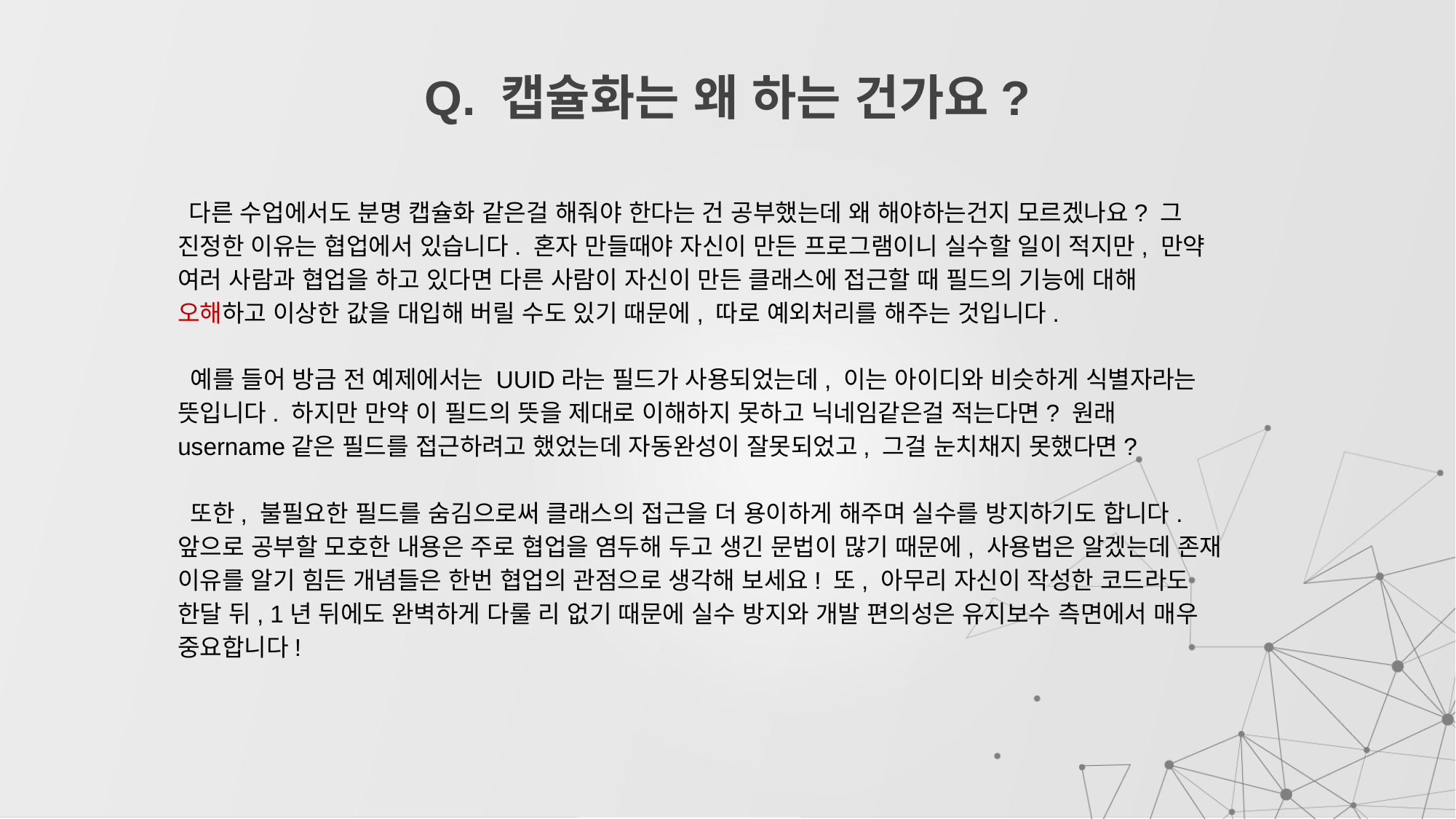

# Q. 캡슐화는 왜 하는 건가요?
 다른 수업에서도 분명 캡슐화 같은걸 해줘야 한다는 건 공부했는데 왜 해야하는건지 모르겠나요? 그 진정한 이유는 협업에서 있습니다. 혼자 만들때야 자신이 만든 프로그램이니 실수할 일이 적지만, 만약 여러 사람과 협업을 하고 있다면 다른 사람이 자신이 만든 클래스에 접근할 때 필드의 기능에 대해 오해하고 이상한 값을 대입해 버릴 수도 있기 때문에, 따로 예외처리를 해주는 것입니다.

 예를 들어 방금 전 예제에서는 UUID라는 필드가 사용되었는데, 이는 아이디와 비슷하게 식별자라는 뜻입니다. 하지만 만약 이 필드의 뜻을 제대로 이해하지 못하고 닉네임같은걸 적는다면? 원래 username같은 필드를 접근하려고 했었는데 자동완성이 잘못되었고, 그걸 눈치채지 못했다면?

 또한, 불필요한 필드를 숨김으로써 클래스의 접근을 더 용이하게 해주며 실수를 방지하기도 합니다. 앞으로 공부할 모호한 내용은 주로 협업을 염두해 두고 생긴 문법이 많기 때문에, 사용법은 알겠는데 존재 이유를 알기 힘든 개념들은 한번 협업의 관점으로 생각해 보세요! 또, 아무리 자신이 작성한 코드라도 한달 뒤, 1년 뒤에도 완벽하게 다룰 리 없기 때문에 실수 방지와 개발 편의성은 유지보수 측면에서 매우 중요합니다!